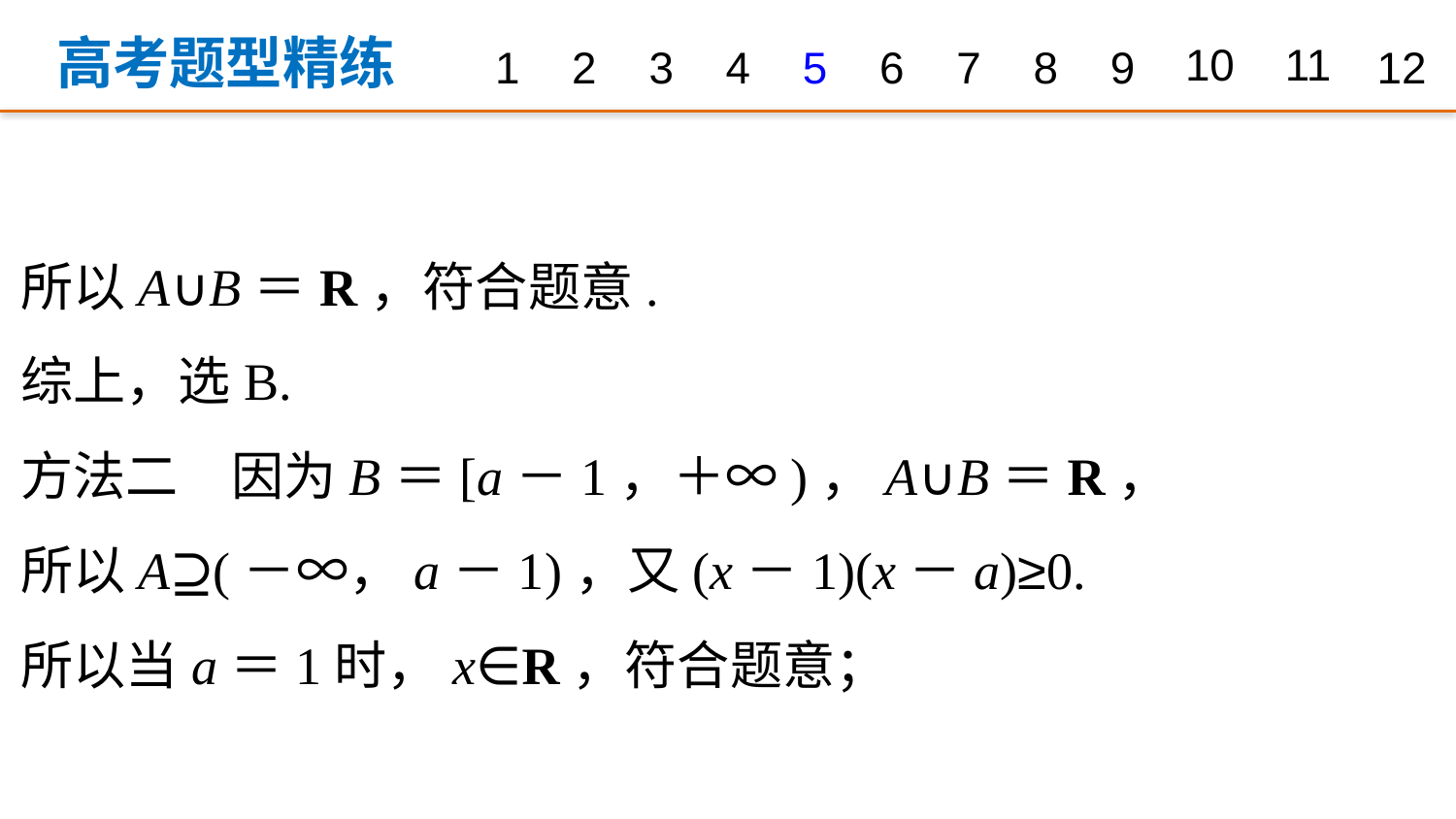

高考题型精练
1
2
3
4
5
6
7
8
9
10
11
12
所以A∪B＝R，符合题意.
综上，选B.
方法二　因为B＝[a－1，＋∞)，A∪B＝R，
所以A⊇(－∞，a－1)，又(x－1)(x－a)≥0.
所以当a＝1时，x∈R，符合题意；